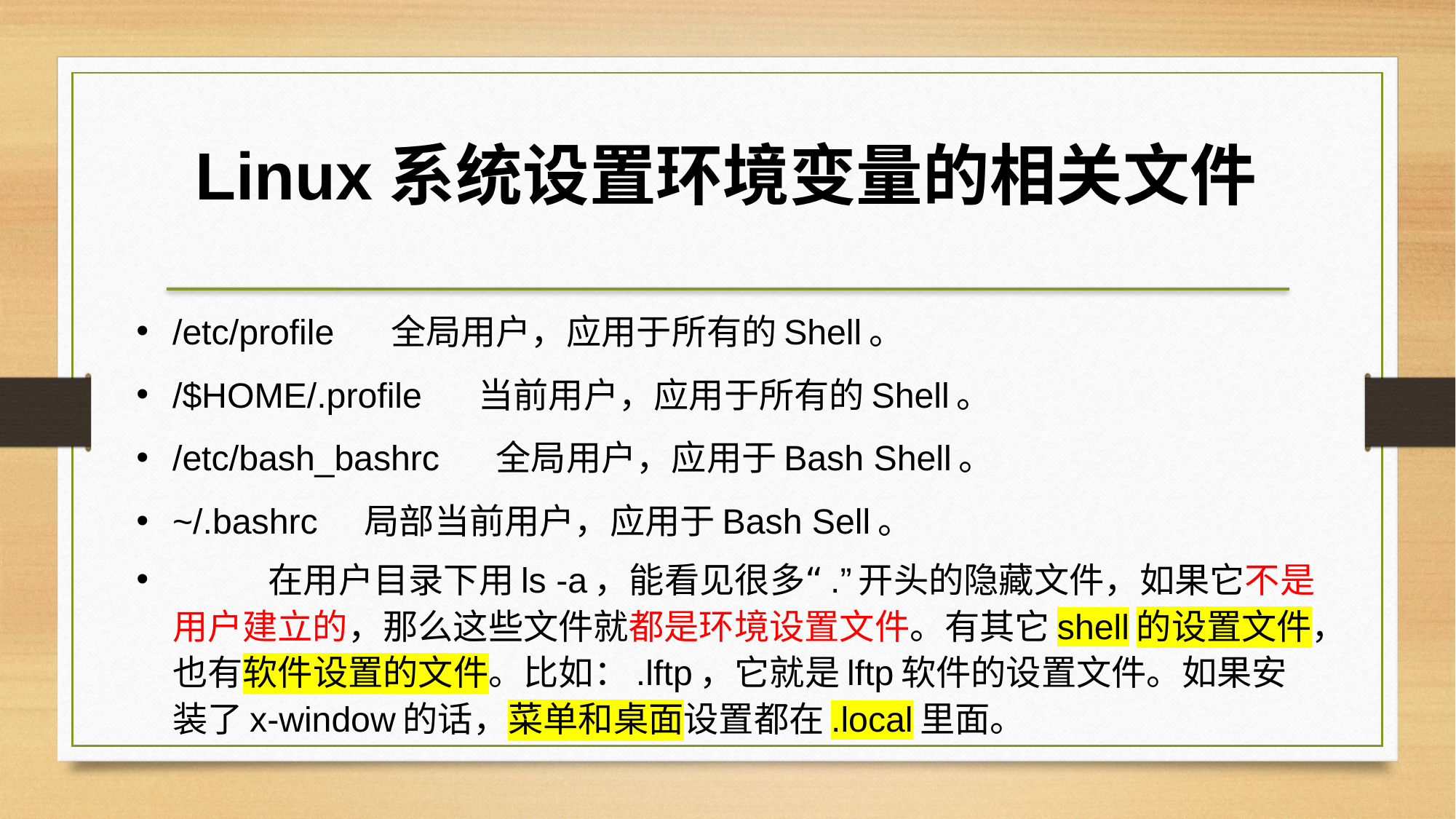

# Linux系统设置环境变量的相关文件
/etc/profile     全局用户，应用于所有的Shell。
/$HOME/.profile     当前用户，应用于所有的Shell。
/etc/bash_bashrc     全局用户，应用于Bash Shell。
~/.bashrc    局部当前用户，应用于Bash Sell。
        在用户目录下用ls -a，能看见很多“.”开头的隐藏文件，如果它不是用户建立的，那么这些文件就都是环境设置文件。有其它shell的设置文件，也有软件设置的文件。比如：.lftp，它就是lftp软件的设置文件。如果安装了x-window的话，菜单和桌面设置都在.local里面。